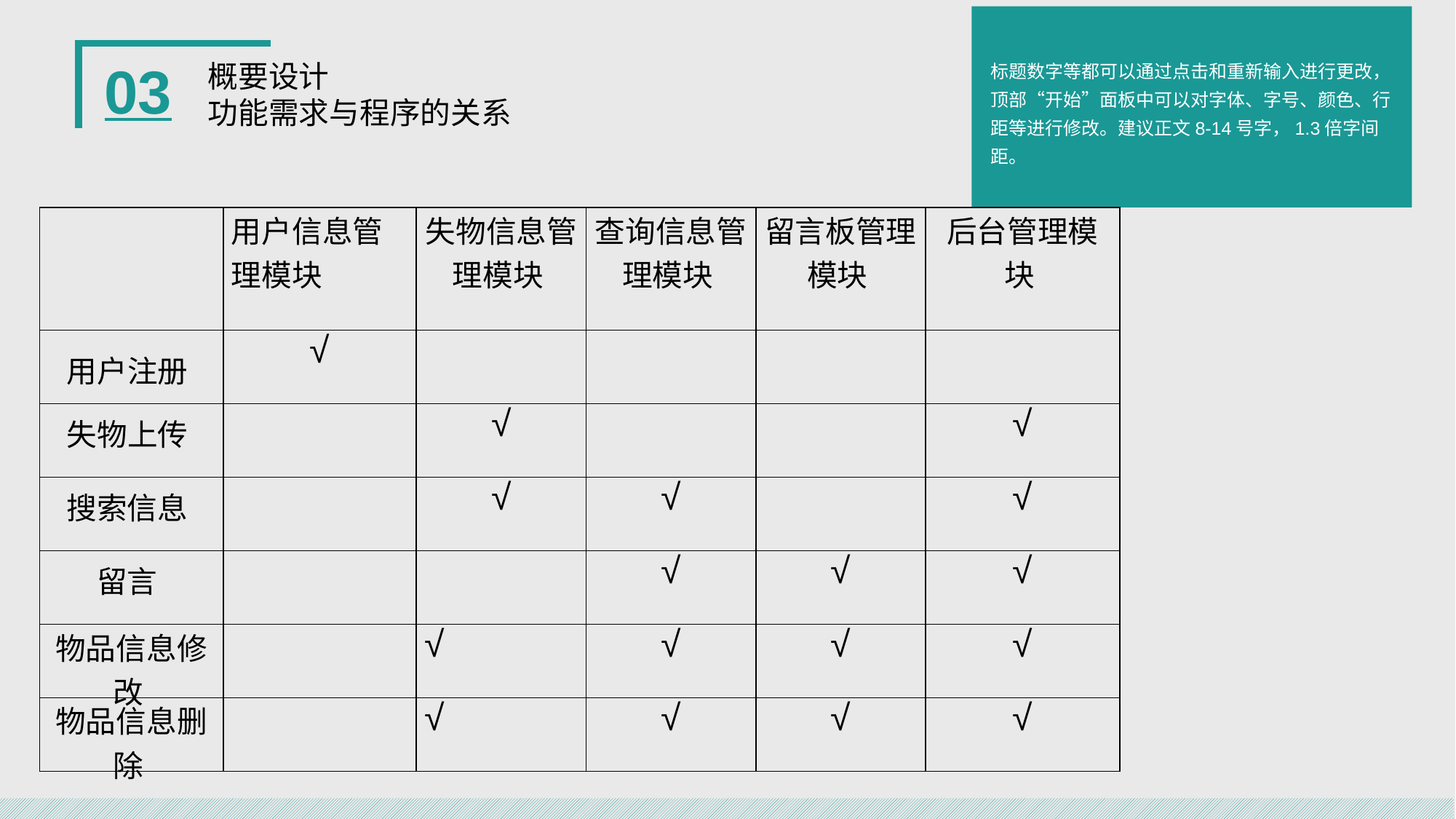

03
标题数字等都可以通过点击和重新输入进行更改，顶部“开始”面板中可以对字体、字号、颜色、行距等进行修改。建议正文8-14号字，1.3倍字间距。
概要设计
功能需求与程序的关系
|  | 用户信息管理模块 | 失物信息管理模块 | 查询信息管理模块 | 留言板管理模块 | 后台管理模块 |
| --- | --- | --- | --- | --- | --- |
| 用户注册 | √ |  |  |  |  |
| 失物上传 |  | √ |  |  | √ |
| 搜索信息 |  | √ | √ |  | √ |
| 留言 |  |  | √ | √ | √ |
| 物品信息修改 |  | √ | √ | √ | √ |
| 物品信息删除 |  | √ | √ | √ | √ |